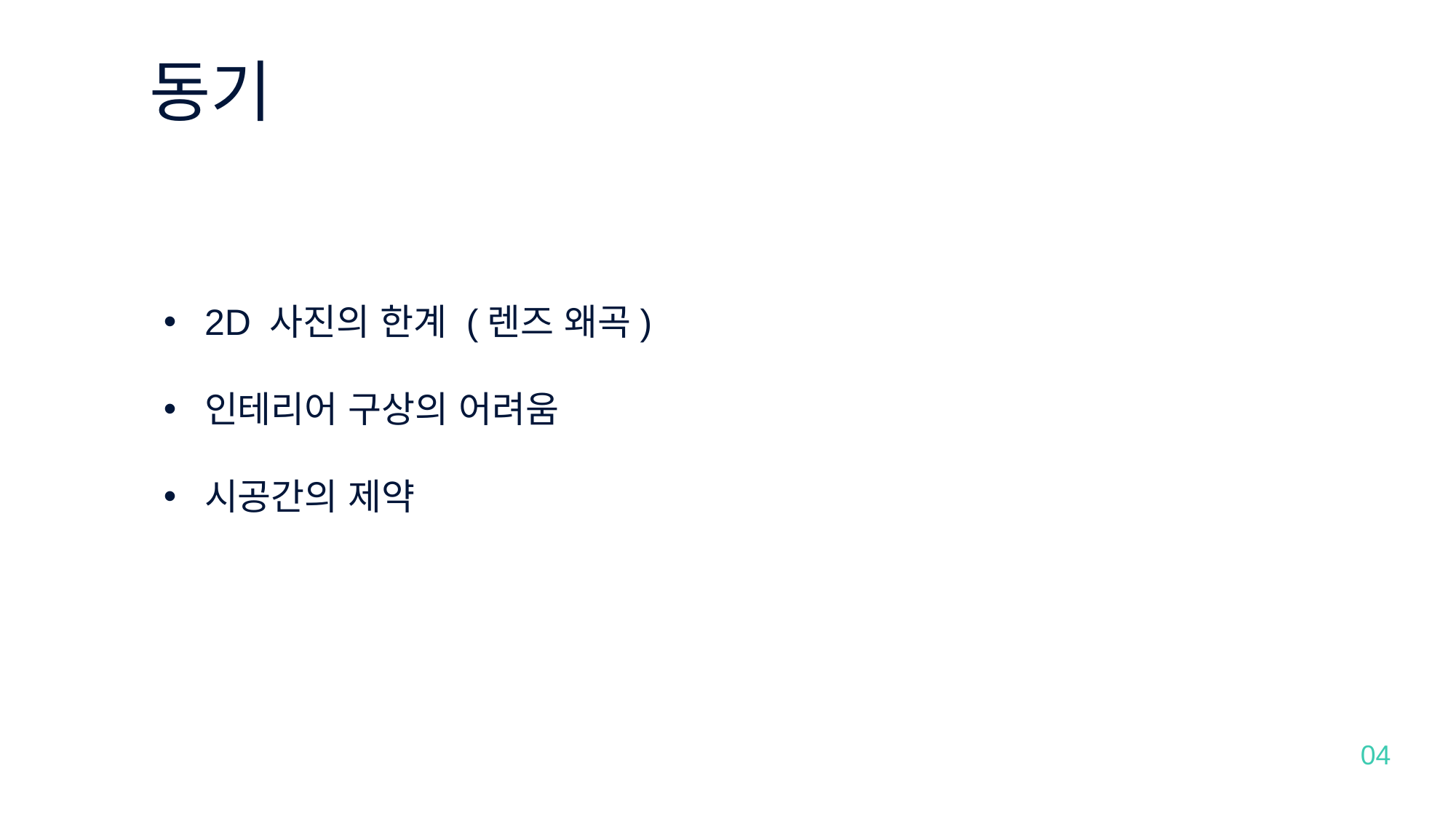

동기
2D 사진의 한계 (렌즈 왜곡)

인테리어 구상의 어려움

시공간의 제약
04